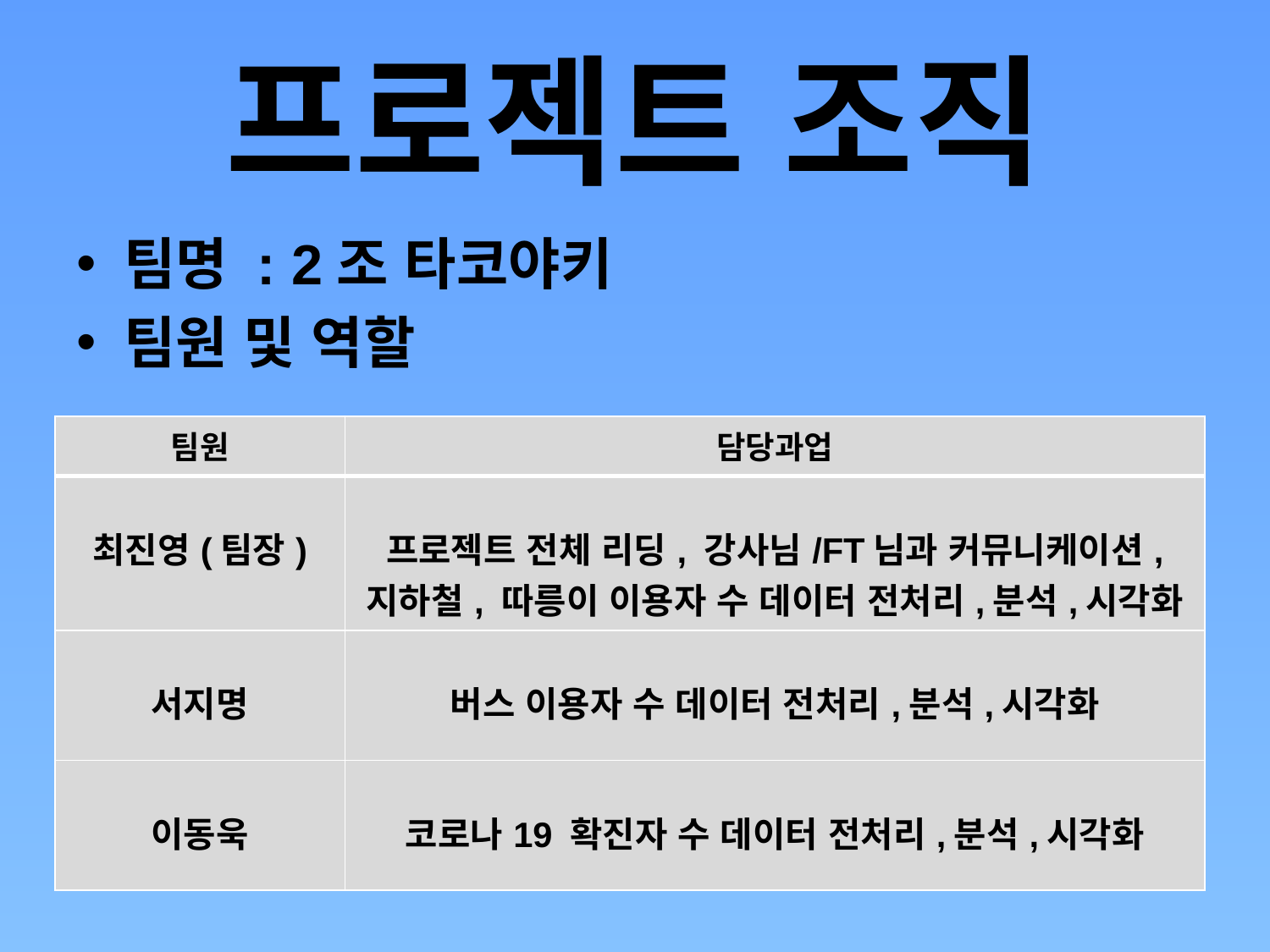

# 프로젝트 조직
팀명 : 2조 타코야키
팀원 및 역할

| 팀원 | 담당과업 |
| --- | --- |
| 최진영(팀장) | 프로젝트 전체 리딩, 강사님/FT님과 커뮤니케이션, 지하철, 따릉이 이용자 수 데이터 전처리,분석,시각화 |
| 서지명 | 버스 이용자 수 데이터 전처리,분석,시각화 |
| 이동욱 | 코로나19 확진자 수 데이터 전처리,분석,시각화 |